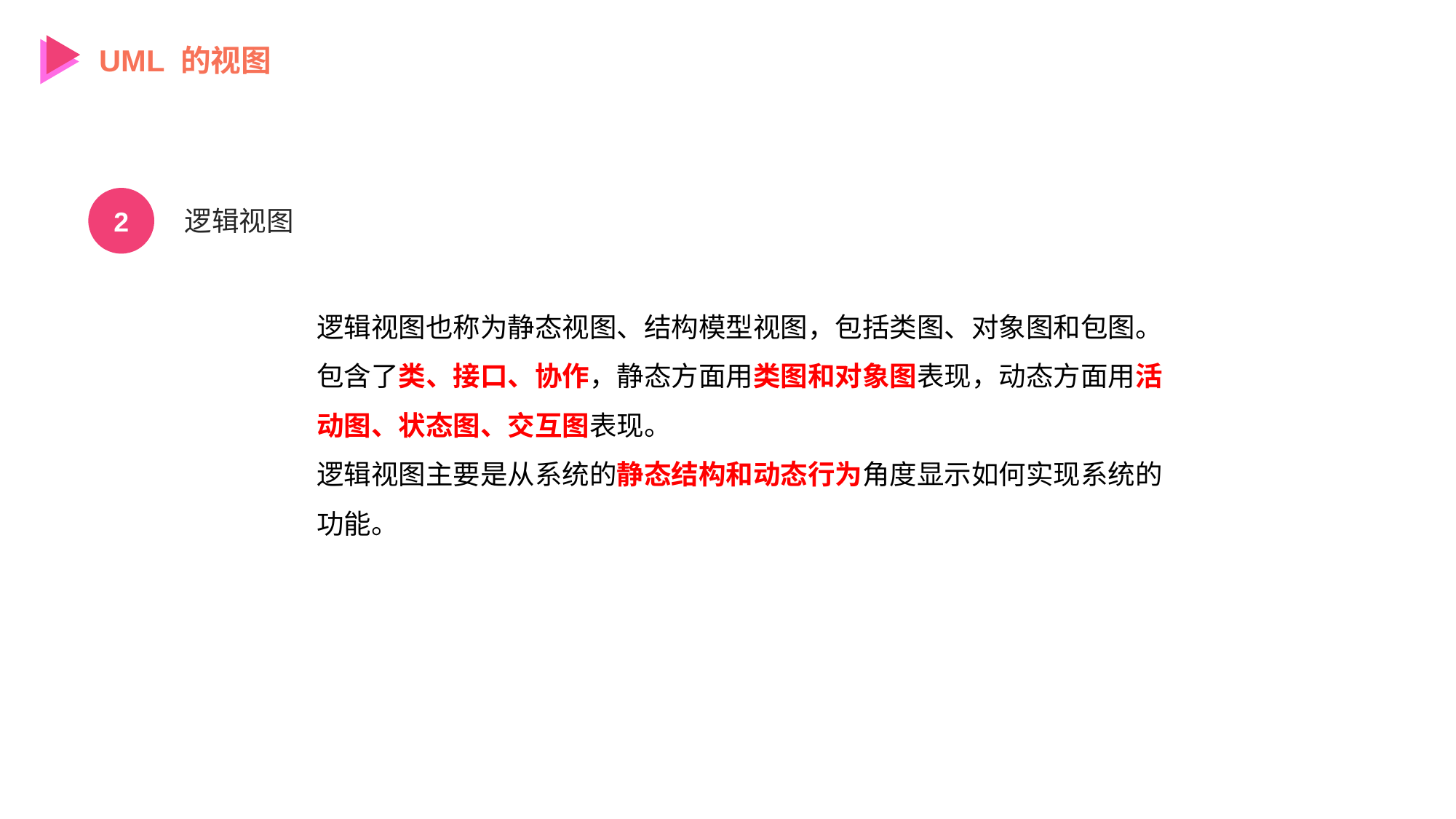

UML 的视图
2
逻辑视图
逻辑视图也称为静态视图、结构模型视图，包括类图、对象图和包图。包含了类、接口、协作，静态方面用类图和对象图表现，动态方面用活动图、状态图、交互图表现。
逻辑视图主要是从系统的静态结构和动态行为角度显示如何实现系统的功能。